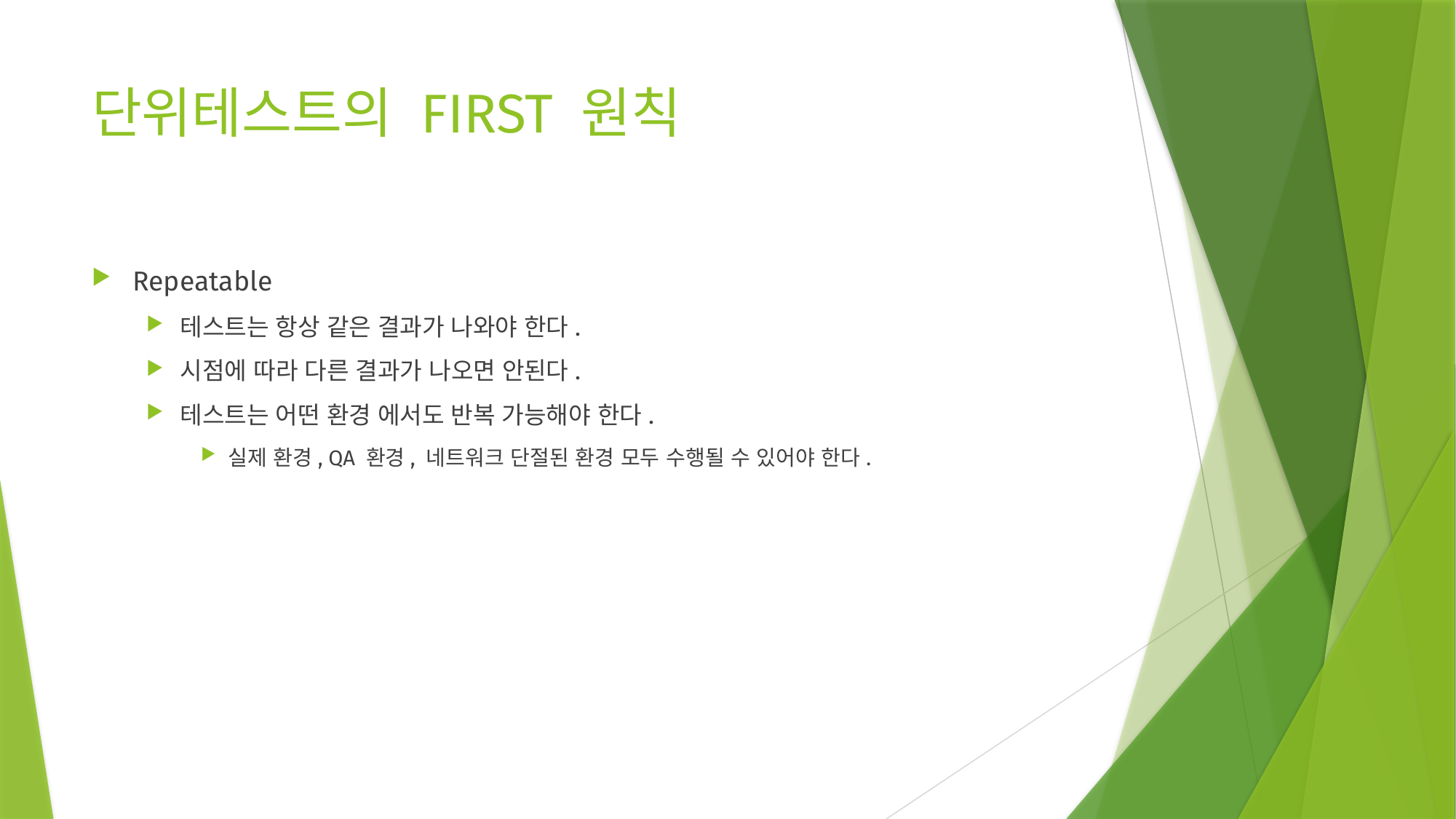

# 단위테스트의 FIRST 원칙
Repeatable
테스트는 항상 같은 결과가 나와야 한다.
시점에 따라 다른 결과가 나오면 안된다.
테스트는 어떤 환경 에서도 반복 가능해야 한다.
실제 환경, QA 환경, 네트워크 단절된 환경 모두 수행될 수 있어야 한다.